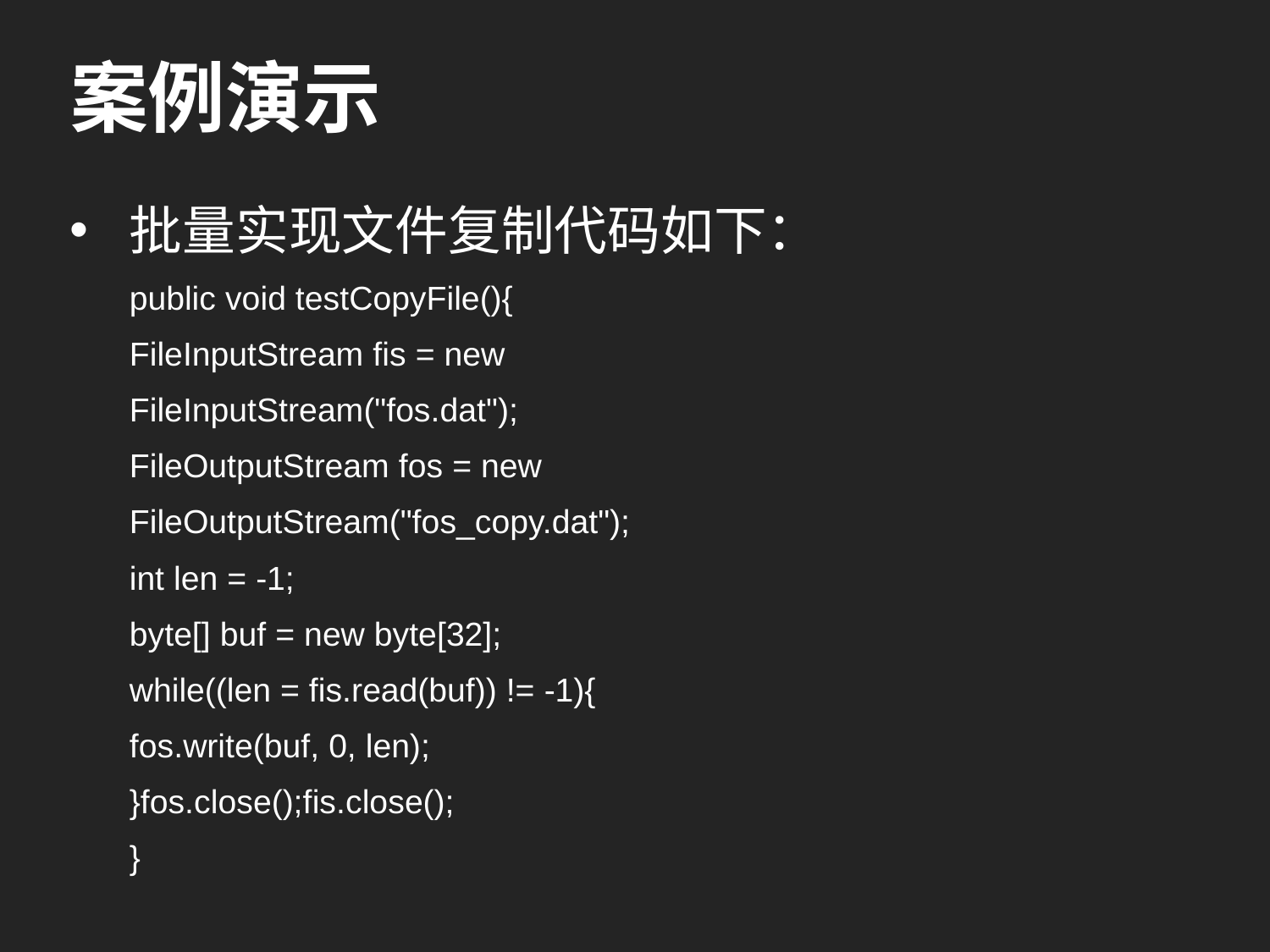

# 案例演示
批量实现文件复制代码如下：
public void testCopyFile(){
	FileInputStream fis = new
		FileInputStream("fos.dat");
	FileOutputStream fos = new
		FileOutputStream("fos_copy.dat");
	int len = -1;
	byte[] buf = new byte[32];
	while((len = fis.read(buf)) != -1){
		fos.write(buf, 0, len);
	}fos.close();fis.close();
}